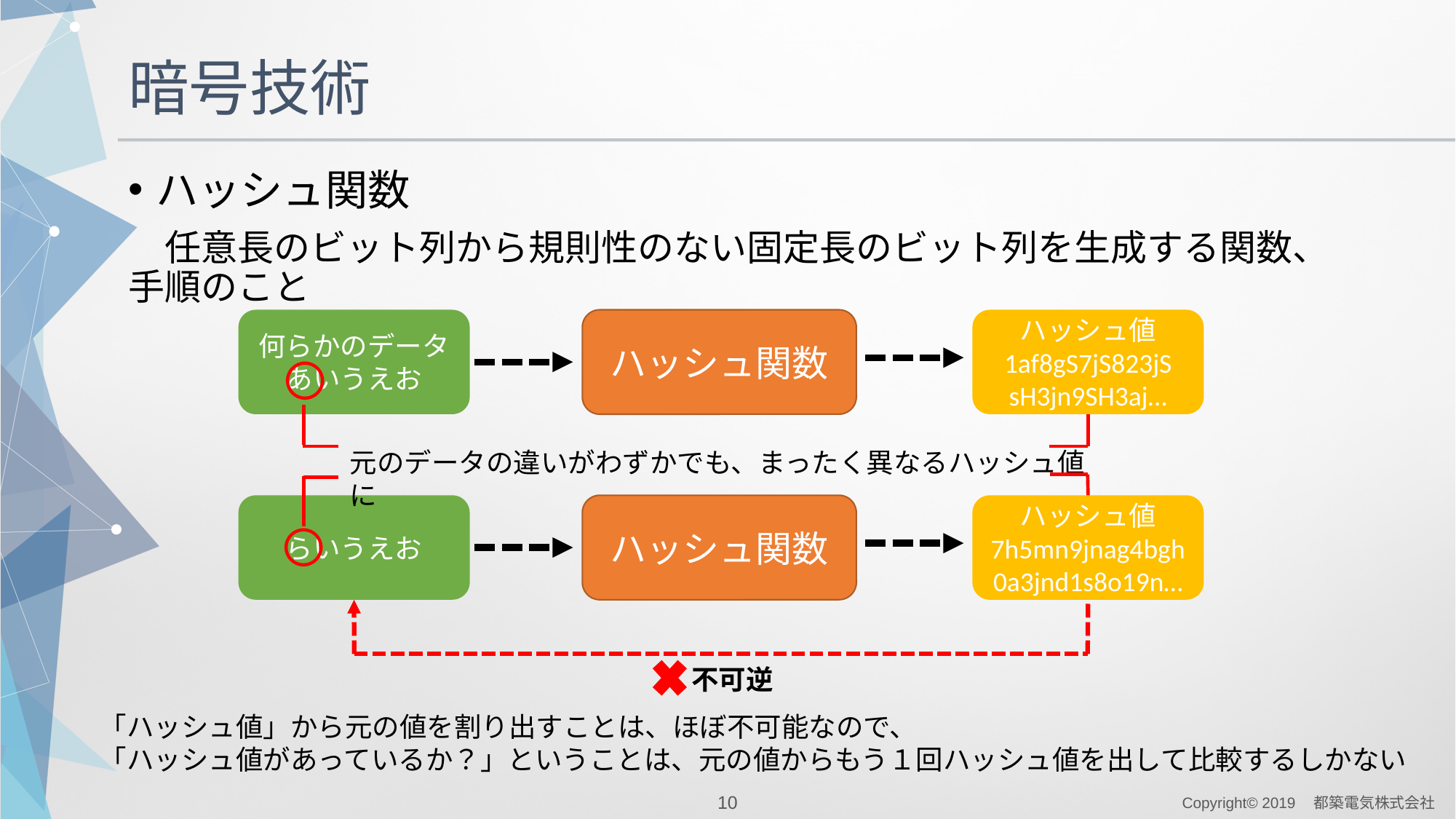

# 暗号技術
ハッシュ関数
　任意長のビット列から規則性のない固定長のビット列を生成する関数、手順のこと
ハッシュ関数
何らかのデータ
あいうえお
ハッシュ値
1af8gS7jS823jS
sH3jn9SH3aj…
〇
元のデータの違いがわずかでも、まったく異なるハッシュ値に
ハッシュ関数
らいうえお
ハッシュ値
7h5mn9jnag4bgh0a3jnd1s8o19n…
〇

不可逆

「ハッシュ値」から元の値を割り出すことは、ほぼ不可能なので、
「ハッシュ値があっているか？」ということは、元の値からもう１回ハッシュ値を出して比較するしかない
Copyright© 2019　都築電気株式会社
10